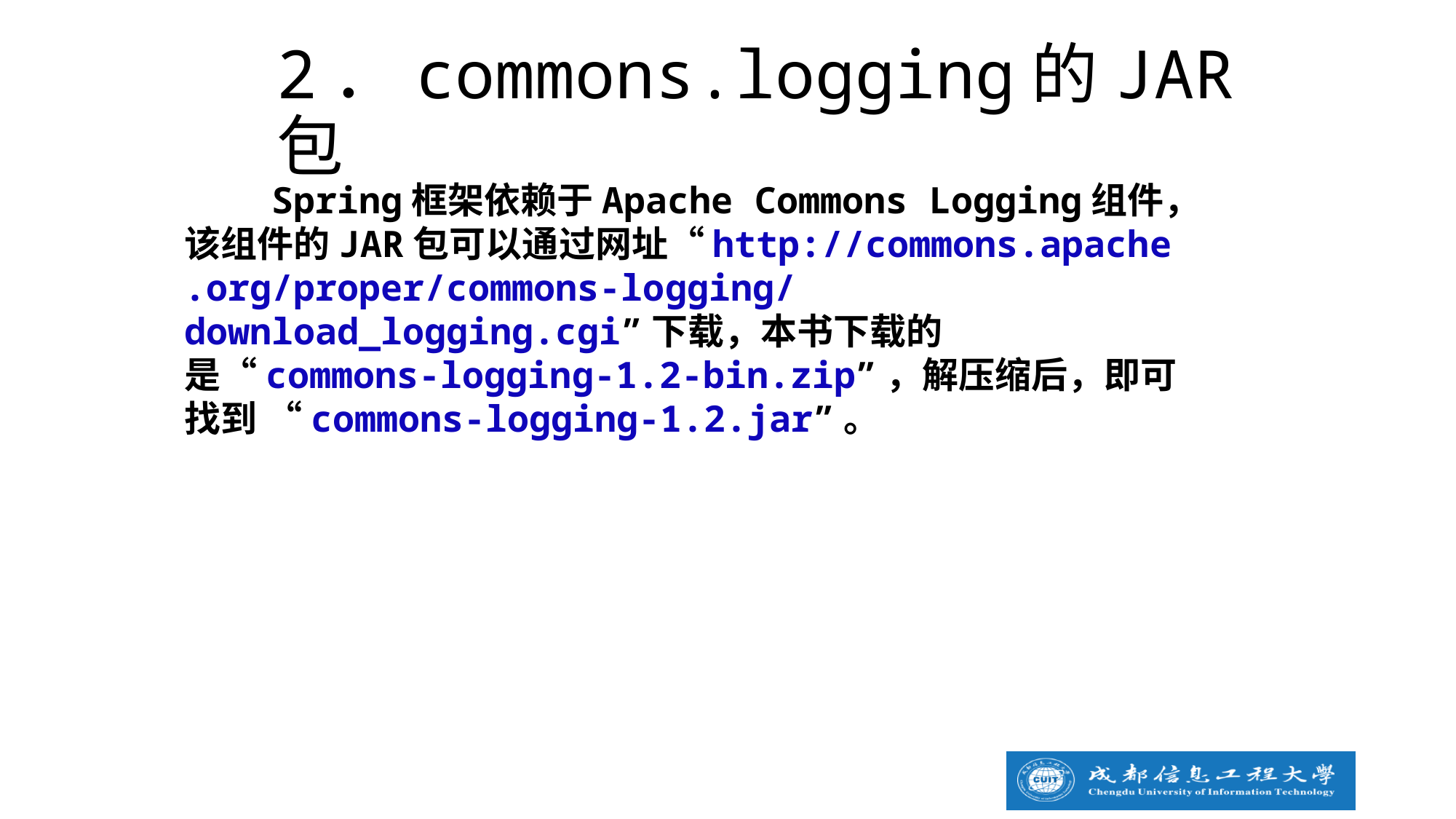

2．commons.logging的JAR包
    Spring框架依赖于Apache Commons Logging组件，该组件的JAR包可以通过网址“http://commons.apache.org/proper/commons-logging/download_logging.cgi”下载，本书下载的是“commons-logging-1.2-bin.zip”，解压缩后，即可找到 “commons-logging-1.2.jar”。